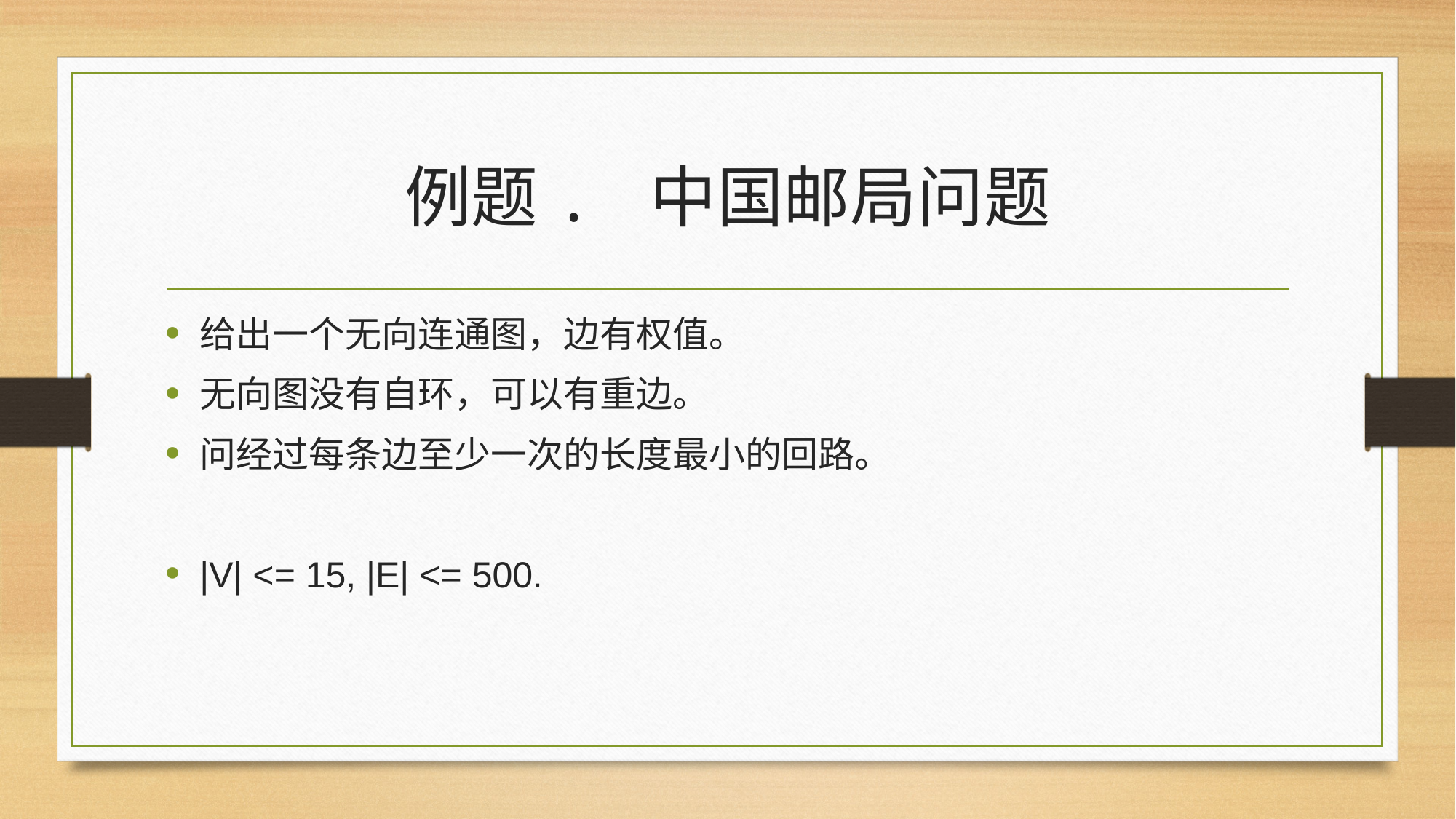

# 例题. 中国邮局问题
给出一个无向连通图，边有权值。
无向图没有自环，可以有重边。
问经过每条边至少一次的长度最小的回路。

|V| <= 15, |E| <= 500.